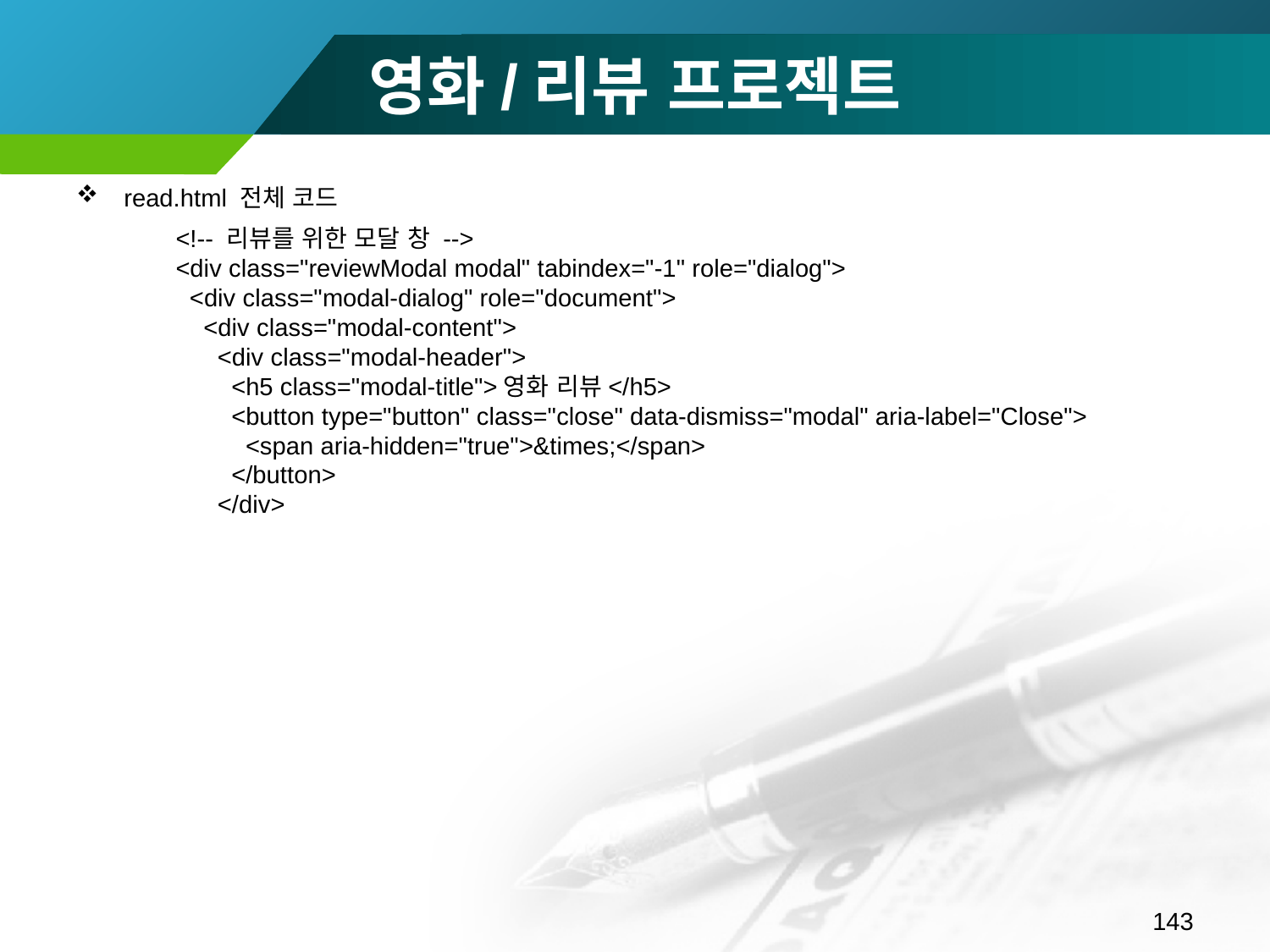

# 영화/리뷰 프로젝트
read.html 전체 코드
    <!-- 리뷰를 위한 모달 창 -->
    <div class="reviewModal modal" tabindex="-1" role="dialog">
      <div class="modal-dialog" role="document">
        <div class="modal-content">
          <div class="modal-header">
            <h5 class="modal-title">영화 리뷰</h5>
            <button type="button" class="close" data-dismiss="modal" aria-label="Close">
              <span aria-hidden="true">&times;</span>
            </button>
          </div>

143